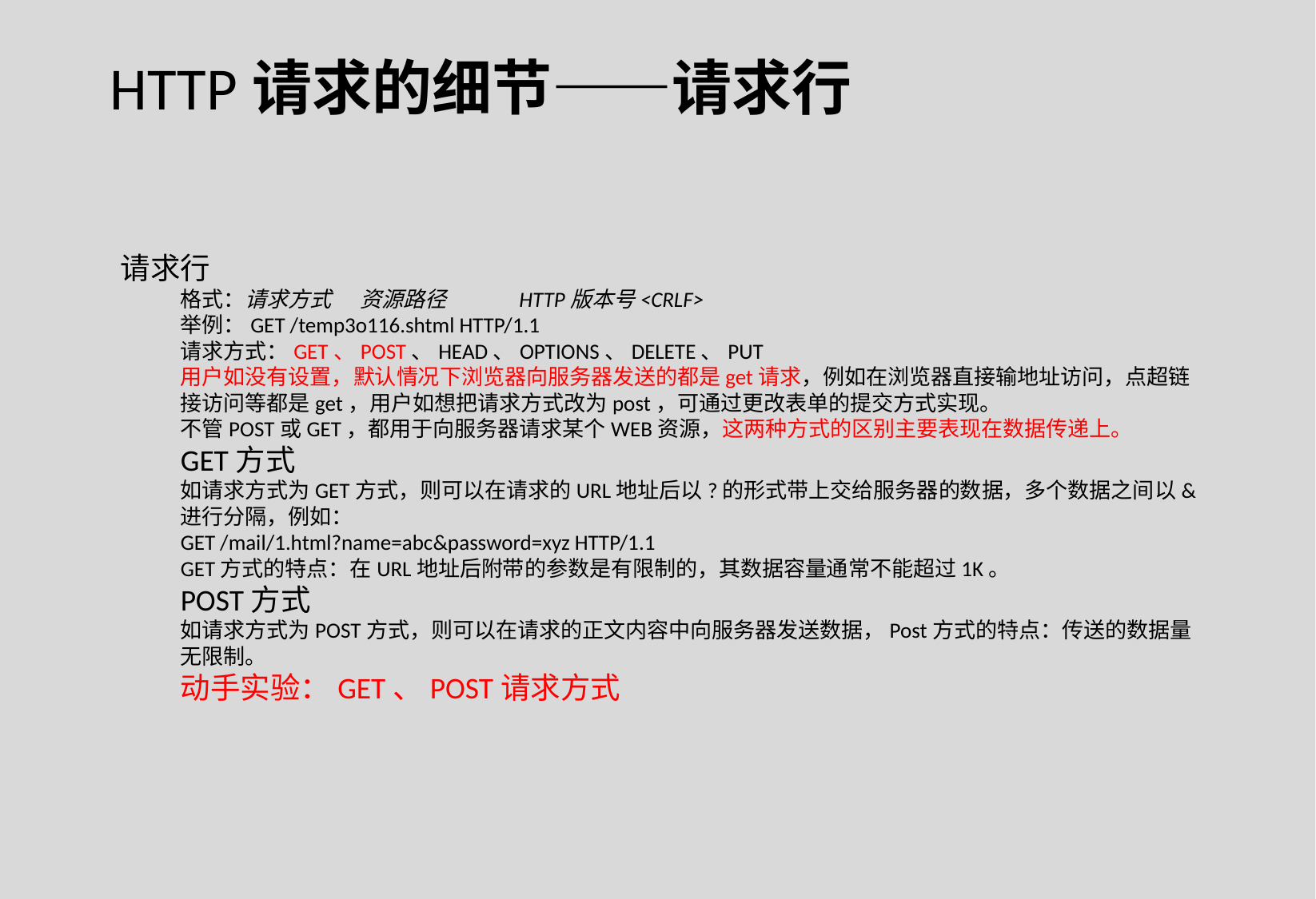

HTTP请求的细节——请求行
请求行
格式：请求方式      资源路径              HTTP版本号<CRLF>
举例：GET /temp3o116.shtml HTTP/1.1
请求方式：GET、POST、HEAD、OPTIONS、DELETE、PUT
用户如没有设置，默认情况下浏览器向服务器发送的都是get请求，例如在浏览器直接输地址访问，点超链接访问等都是get，用户如想把请求方式改为post，可通过更改表单的提交方式实现。
不管POST或GET，都用于向服务器请求某个WEB资源，这两种方式的区别主要表现在数据传递上。
GET方式
如请求方式为GET方式，则可以在请求的URL地址后以?的形式带上交给服务器的数据，多个数据之间以&进行分隔，例如：
GET /mail/1.html?name=abc&password=xyz HTTP/1.1
GET方式的特点：在URL地址后附带的参数是有限制的，其数据容量通常不能超过1K。
POST方式
如请求方式为POST方式，则可以在请求的正文内容中向服务器发送数据，Post方式的特点：传送的数据量无限制。
动手实验：GET、POST请求方式